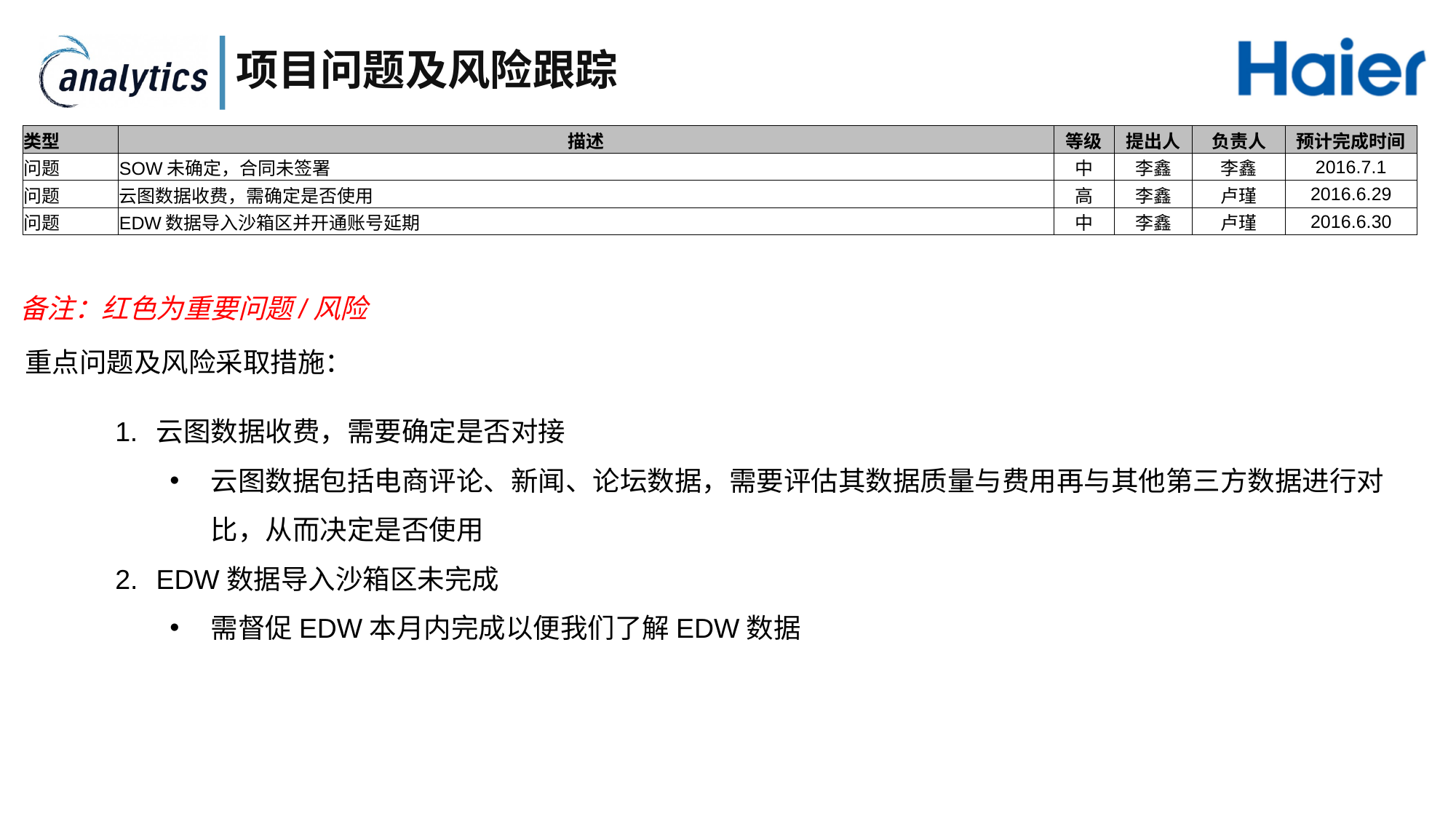

# 项目问题及风险跟踪
| 类型 | 描述 | 等级 | 提出人 | 负责人 | 预计完成时间 |
| --- | --- | --- | --- | --- | --- |
| 问题 | SOW未确定，合同未签署 | 中 | 李鑫 | 李鑫 | 2016.7.1 |
| 问题 | 云图数据收费，需确定是否使用 | 高 | 李鑫 | 卢瑾 | 2016.6.29 |
| 问题 | EDW数据导入沙箱区并开通账号延期 | 中 | 李鑫 | 卢瑾 | 2016.6.30 |
备注：红色为重要问题/风险
重点问题及风险采取措施：
云图数据收费，需要确定是否对接
云图数据包括电商评论、新闻、论坛数据，需要评估其数据质量与费用再与其他第三方数据进行对比，从而决定是否使用
EDW数据导入沙箱区未完成
需督促EDW本月内完成以便我们了解EDW数据